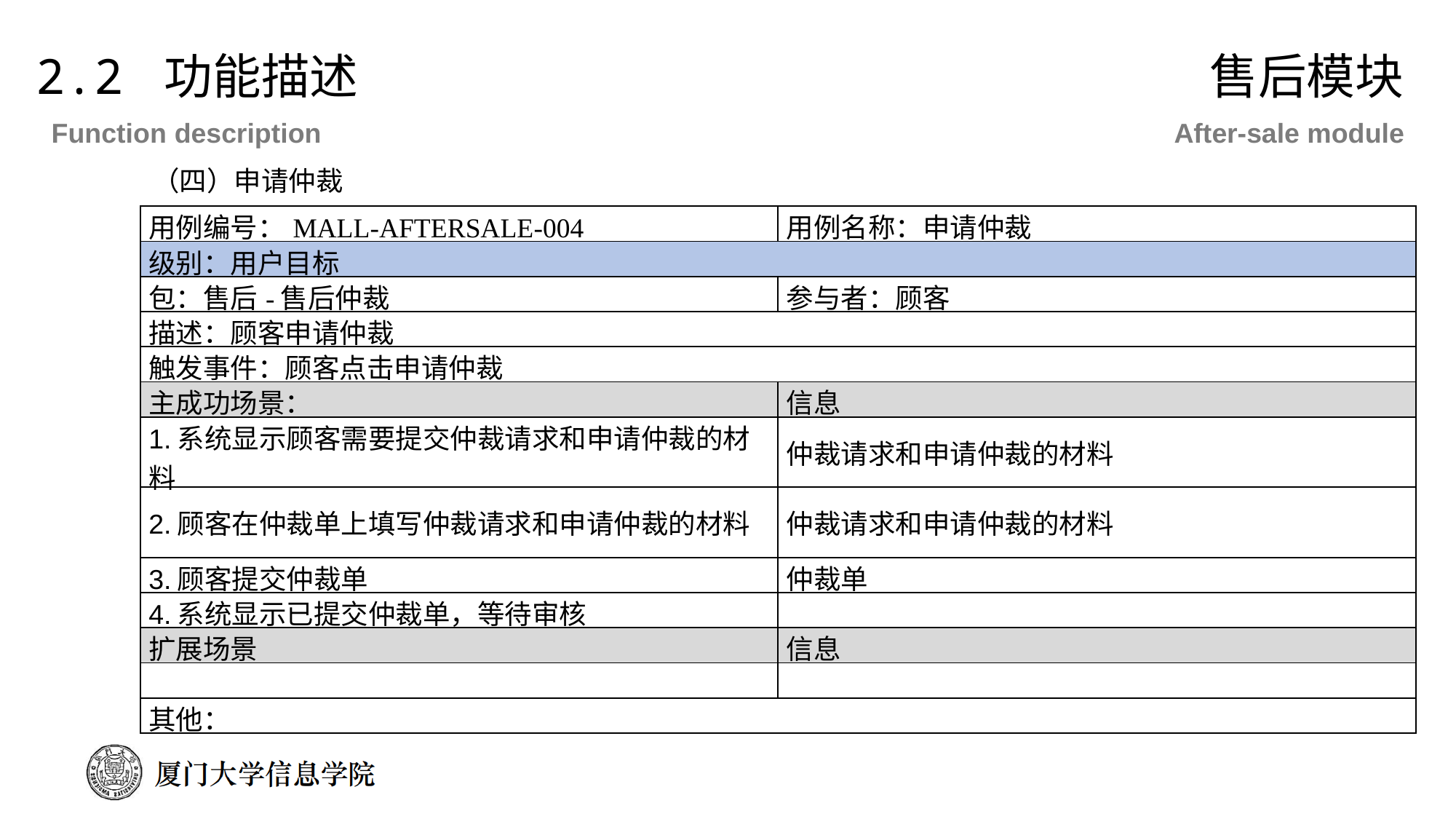

2.2 功能描述
售后模块
Function description
After-sale module
（四）申请仲裁
| 用例编号：MALL-AFTERSALE-004 | 用例名称：申请仲裁 |
| --- | --- |
| 级别：用户目标 |  |
| 包：售后-售后仲裁 | 参与者：顾客 |
| 描述：顾客申请仲裁 |  |
| 触发事件：顾客点击申请仲裁 |  |
| 主成功场景： | 信息 |
| 1.系统显示顾客需要提交仲裁请求和申请仲裁的材料 | 仲裁请求和申请仲裁的材料 |
| 2.顾客在仲裁单上填写仲裁请求和申请仲裁的材料 | 仲裁请求和申请仲裁的材料 |
| 3.顾客提交仲裁单 | 仲裁单 |
| 4.系统显示已提交仲裁单，等待审核 |  |
| 扩展场景 | 信息 |
|  |  |
| 其他： |  |